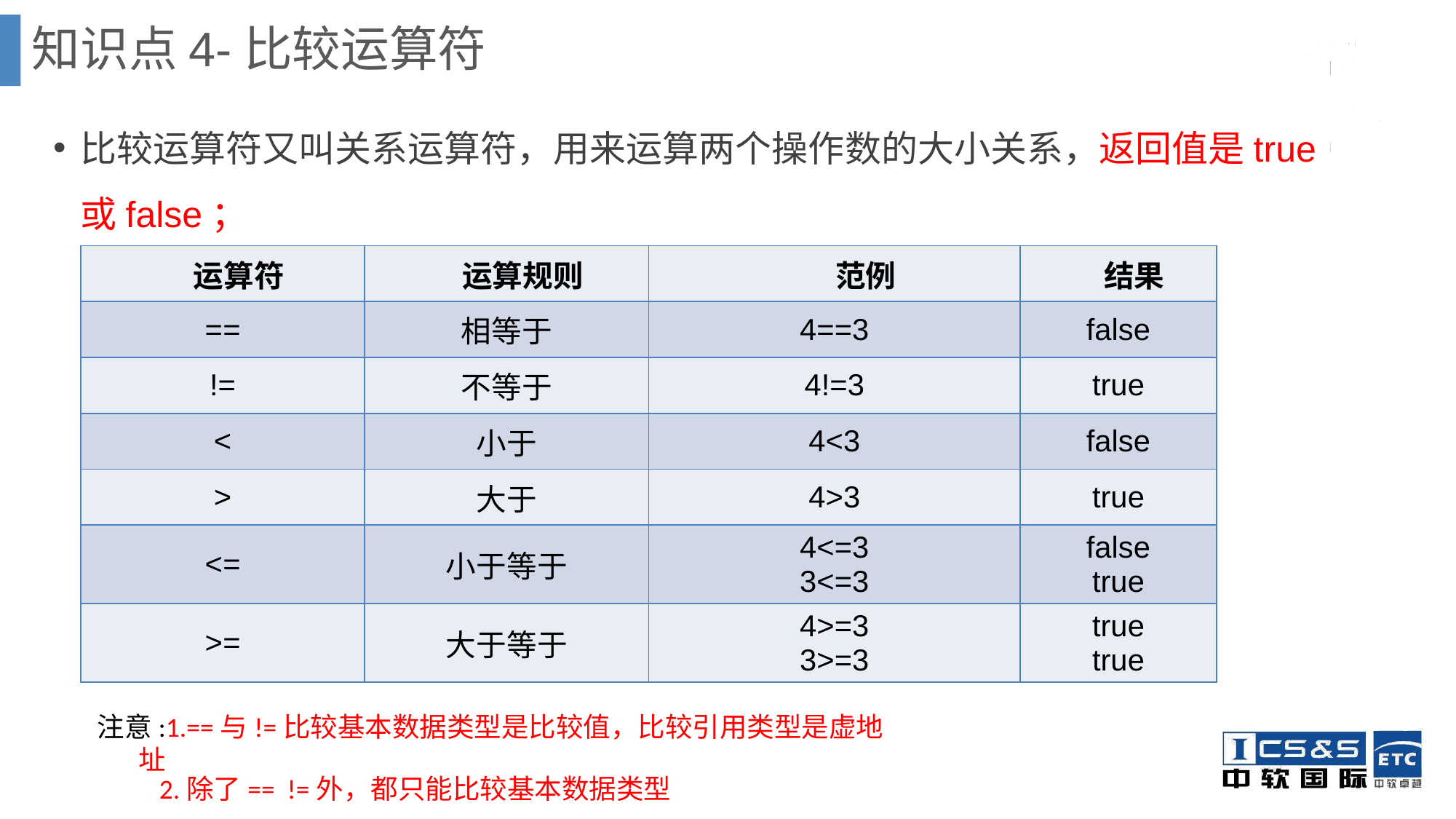

知识点4-比较运算符
比较运算符又叫关系运算符，用来运算两个操作数的大小关系，返回值是true或false；

| 运算符 | 运算规则 | 范例 | 结果 |
| --- | --- | --- | --- |
| == | 相等于 | 4==3 | false |
| != | 不等于 | 4!=3 | true |
| < | 小于 | 4<3 | false |
| > | 大于 | 4>3 | true |
| <= | 小于等于 | 4<=3 3<=3 | false true |
| >= | 大于等于 | 4>=3 3>=3 | true true |
注意:1.==与!=比较基本数据类型是比较值，比较引用类型是虚地址
          2.除了==  !=外，都只能比较基本数据类型